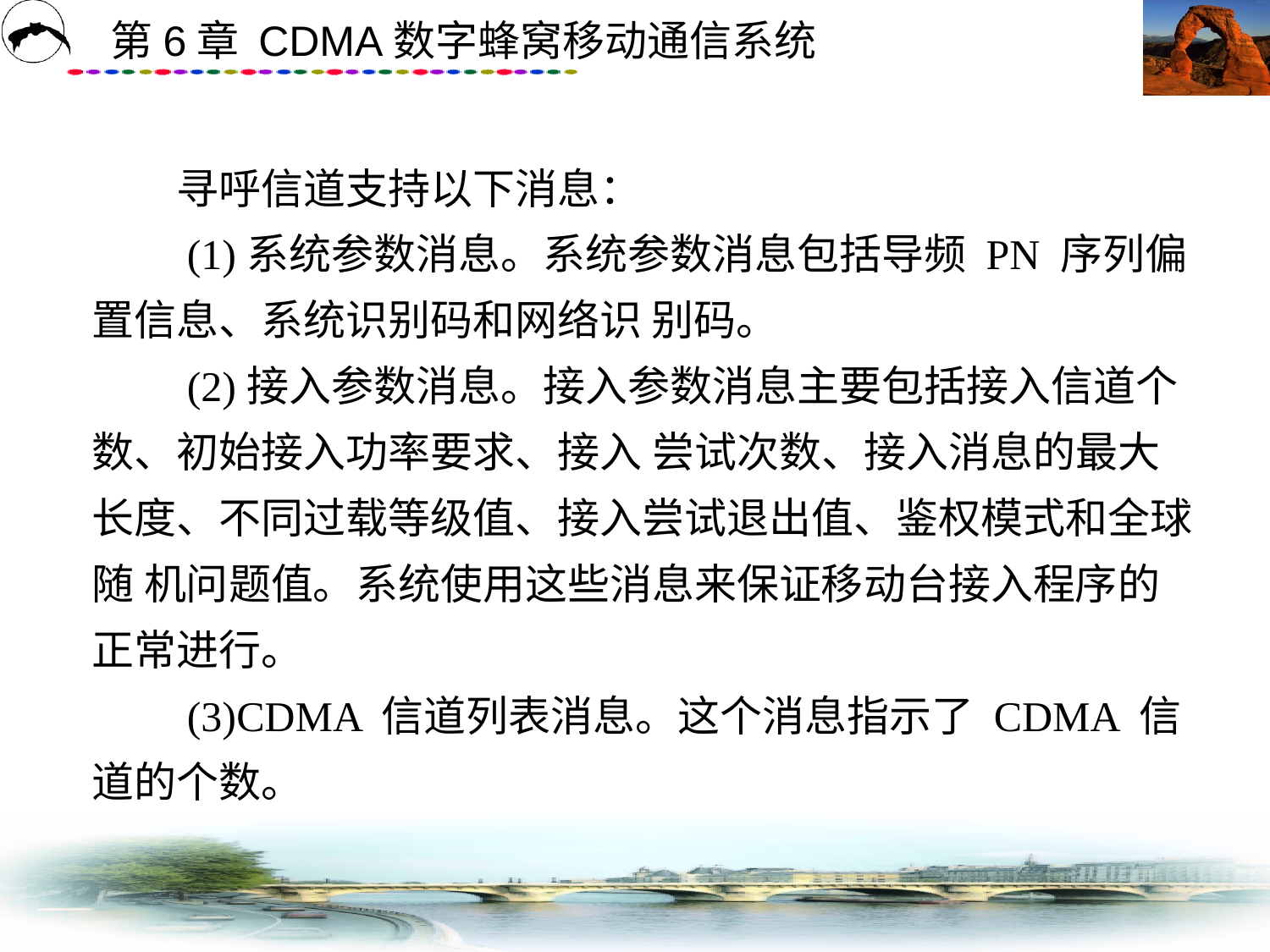

# 寻呼信道支持以下消息： 　　(1)系统参数消息。系统参数消息包括导频 PN 序列偏置信息、系统识别码和网络识 别码。 　　(2)接入参数消息。接入参数消息主要包括接入信道个数、初始接入功率要求、接入 尝试次数、接入消息的最大长度、不同过载等级值、接入尝试退出值、鉴权模式和全球随 机问题值。系统使用这些消息来保证移动台接入程序的正常进行。 　　(3)CDMA 信道列表消息。这个消息指示了 CDMA 信道的个数。